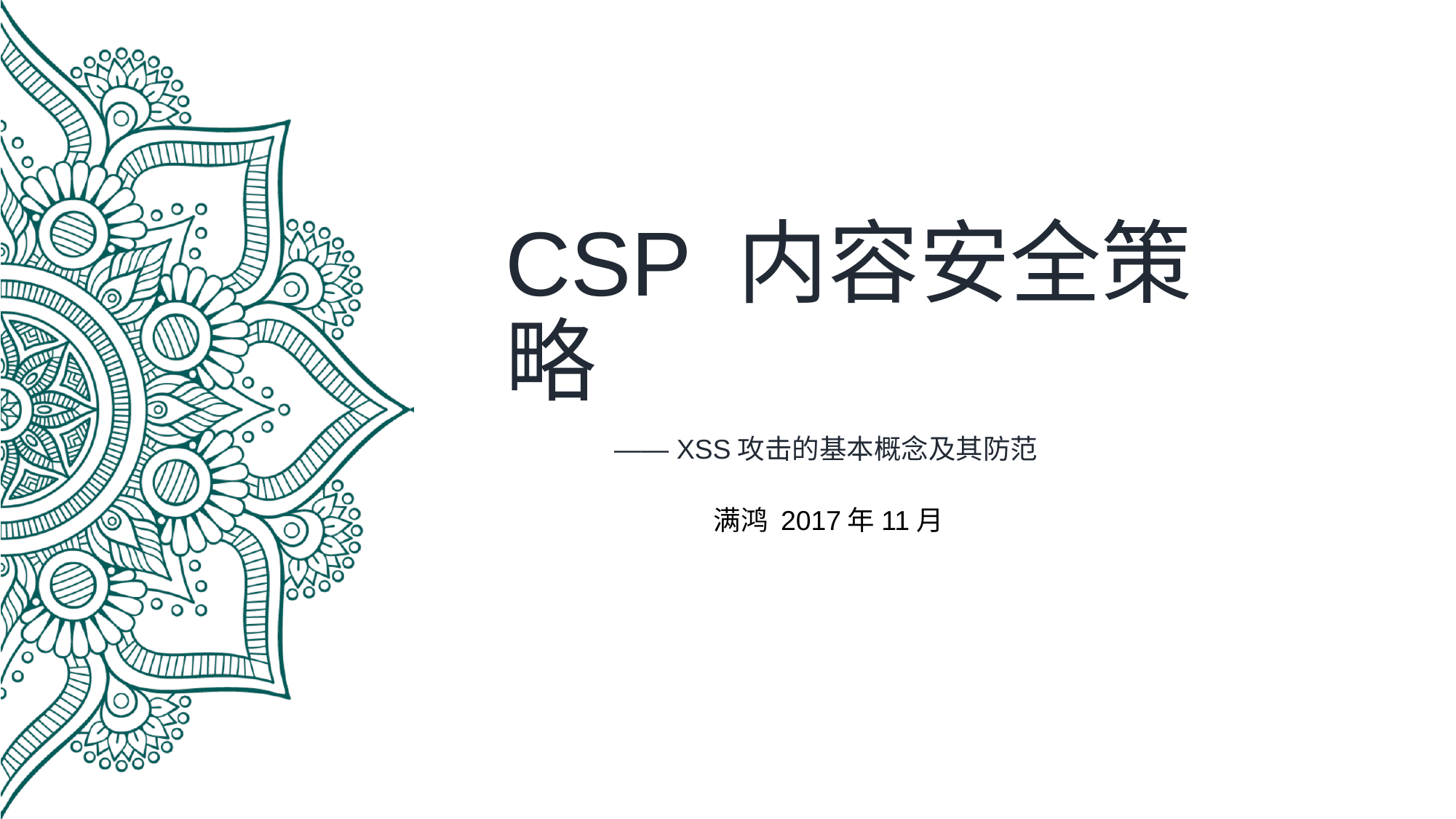

# CSP 内容安全策略
	—— XSS攻击的基本概念及其防范
满鸿 2017年11月